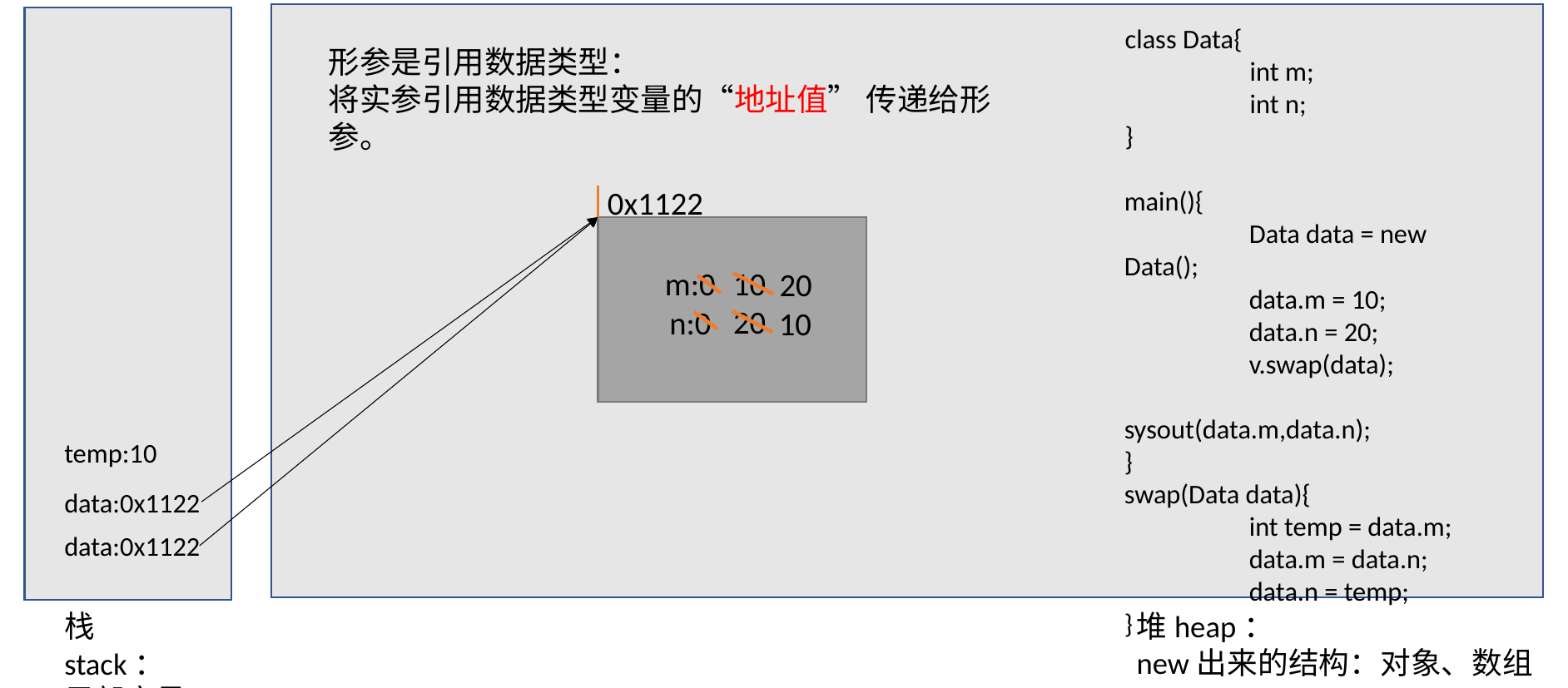

class Data{
	int m;
	int n;
}
形参是引用数据类型：
将实参引用数据类型变量的“地址值” 传递给形参。
0x1122
main(){
	Data data = new Data();
	data.m = 10;
	data.n = 20;
	v.swap(data);
	sysout(data.m,data.n);
}
swap(Data data){
	int temp = data.m;
	data.m = data.n;
	data.n = temp;
}

m:0
n:0
10
20
20
10
temp:10
data:0x1122
data:0x1122
堆heap：
new出来的结构：对象、数组
栈stack：
局部变量